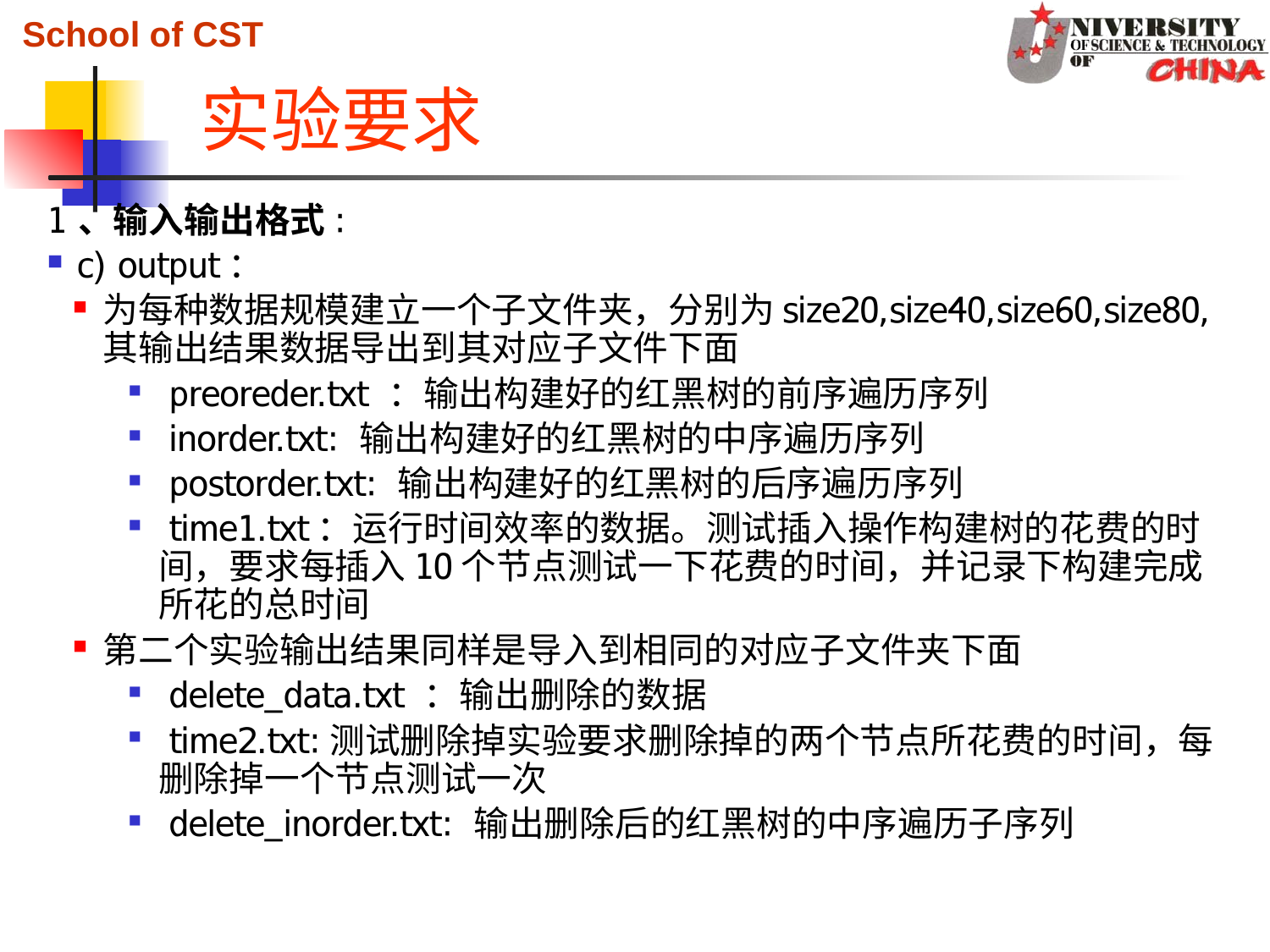

实验要求
1、输入输出格式:
c) output：
为每种数据规模建立一个子文件夹，分别为size20,size40,size60,size80,其输出结果数据导出到其对应子文件下面
 preoreder.txt ：输出构建好的红黑树的前序遍历序列
 inorder.txt: 输出构建好的红黑树的中序遍历序列
 postorder.txt: 输出构建好的红黑树的后序遍历序列
 time1.txt：运行时间效率的数据。测试插入操作构建树的花费的时间，要求每插入10个节点测试一下花费的时间，并记录下构建完成所花的总时间
第二个实验输出结果同样是导入到相同的对应子文件夹下面
 delete_data.txt ：输出删除的数据
 time2.txt:测试删除掉实验要求删除掉的两个节点所花费的时间，每删除掉一个节点测试一次
 delete_inorder.txt: 输出删除后的红黑树的中序遍历子序列